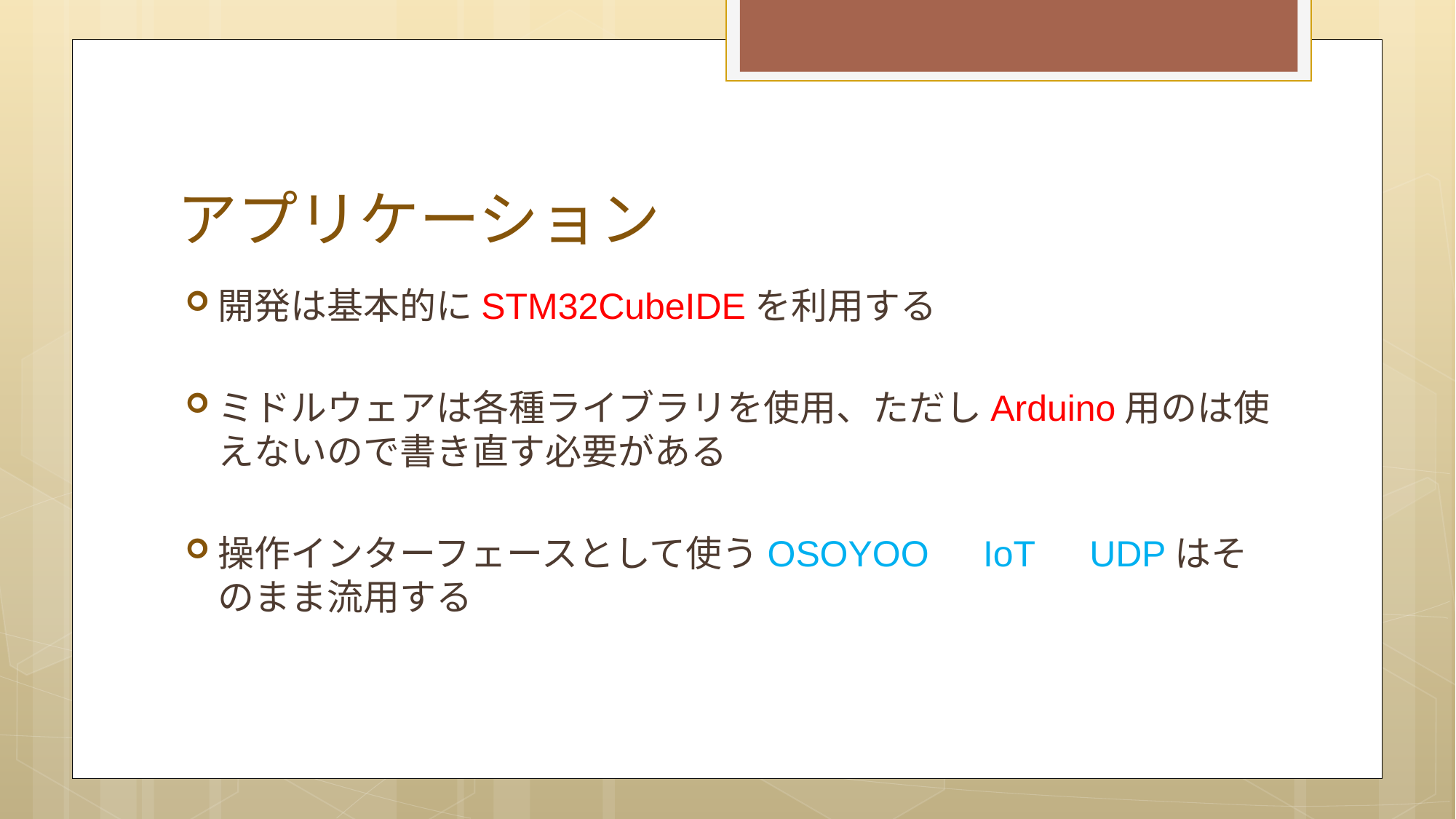

# アプリケーション
開発は基本的にSTM32CubeIDEを利用する

ミドルウェアは各種ライブラリを使用、ただしArduino用のは使えないので書き直す必要がある

操作インターフェースとして使うOSOYOO　IoT　UDPはそのまま流用する